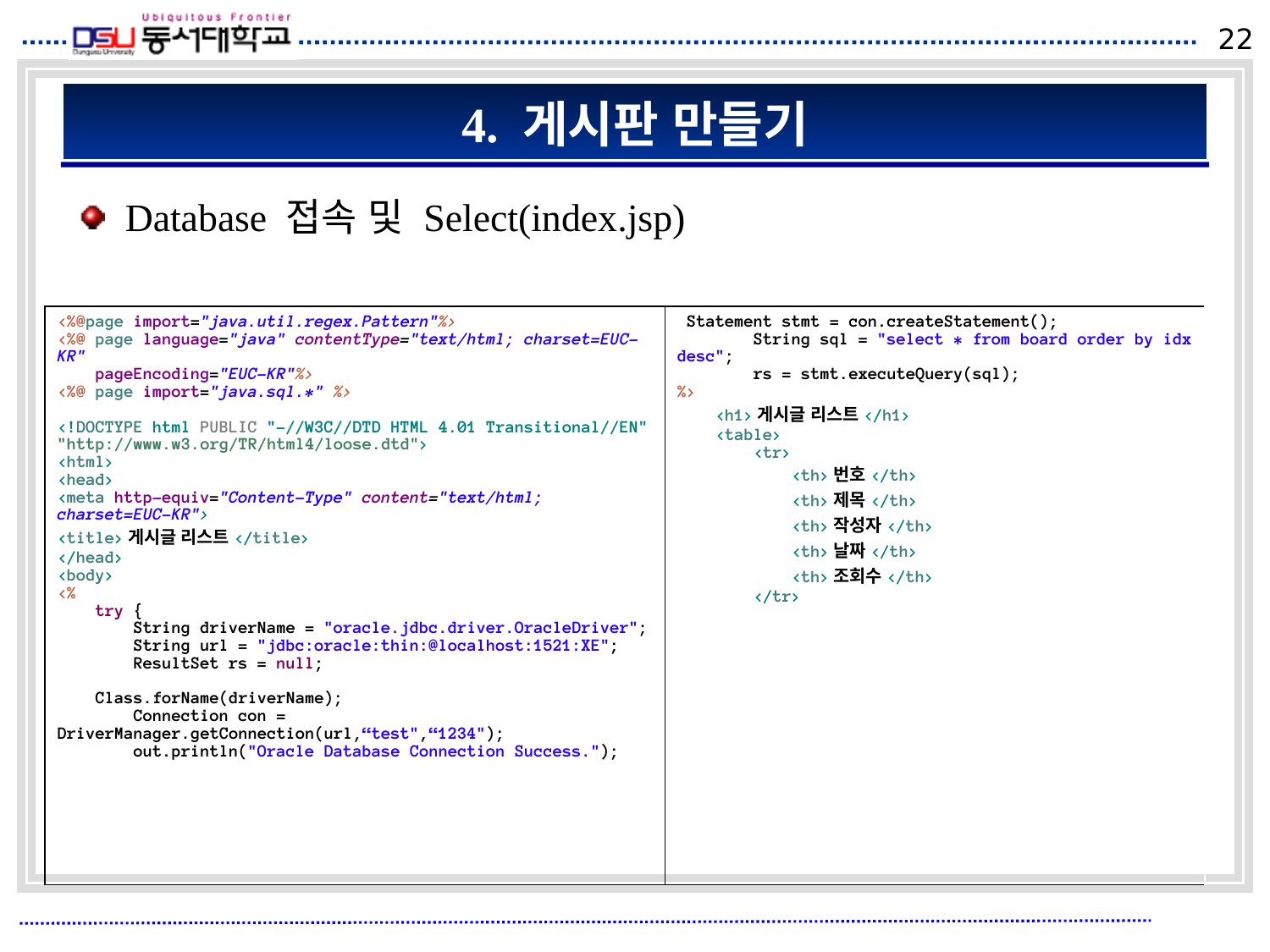

# 4. 게시판 만들기
Database 접속 및 Select(index.jsp)
| <%@page import="java.util.regex.Pattern"%> <%@ page language="java" contentType="text/html; charset=EUC-KR" pageEncoding="EUC-KR"%> <%@ page import="java.sql.\*" %> <!DOCTYPE html PUBLIC "-//W3C//DTD HTML 4.01 Transitional//EN" "http://www.w3.org/TR/html4/loose.dtd"> <html> <head> <meta http-equiv="Content-Type" content="text/html; charset=EUC-KR"> <title>게시글 리스트</title> </head> <body> <% try { String driverName = "oracle.jdbc.driver.OracleDriver"; String url = "jdbc:oracle:thin:@localhost:1521:XE"; ResultSet rs = null; Class.forName(driverName); Connection con = DriverManager.getConnection(url,“test",“1234"); out.println("Oracle Database Connection Success."); | Statement stmt = con.createStatement(); String sql = "select \* from board order by idx desc"; rs = stmt.executeQuery(sql); %> <h1>게시글 리스트</h1> <table> <tr> <th>번호</th> <th>제목</th> <th>작성자</th> <th>날짜</th> <th>조회수</th> </tr> |
| --- | --- |